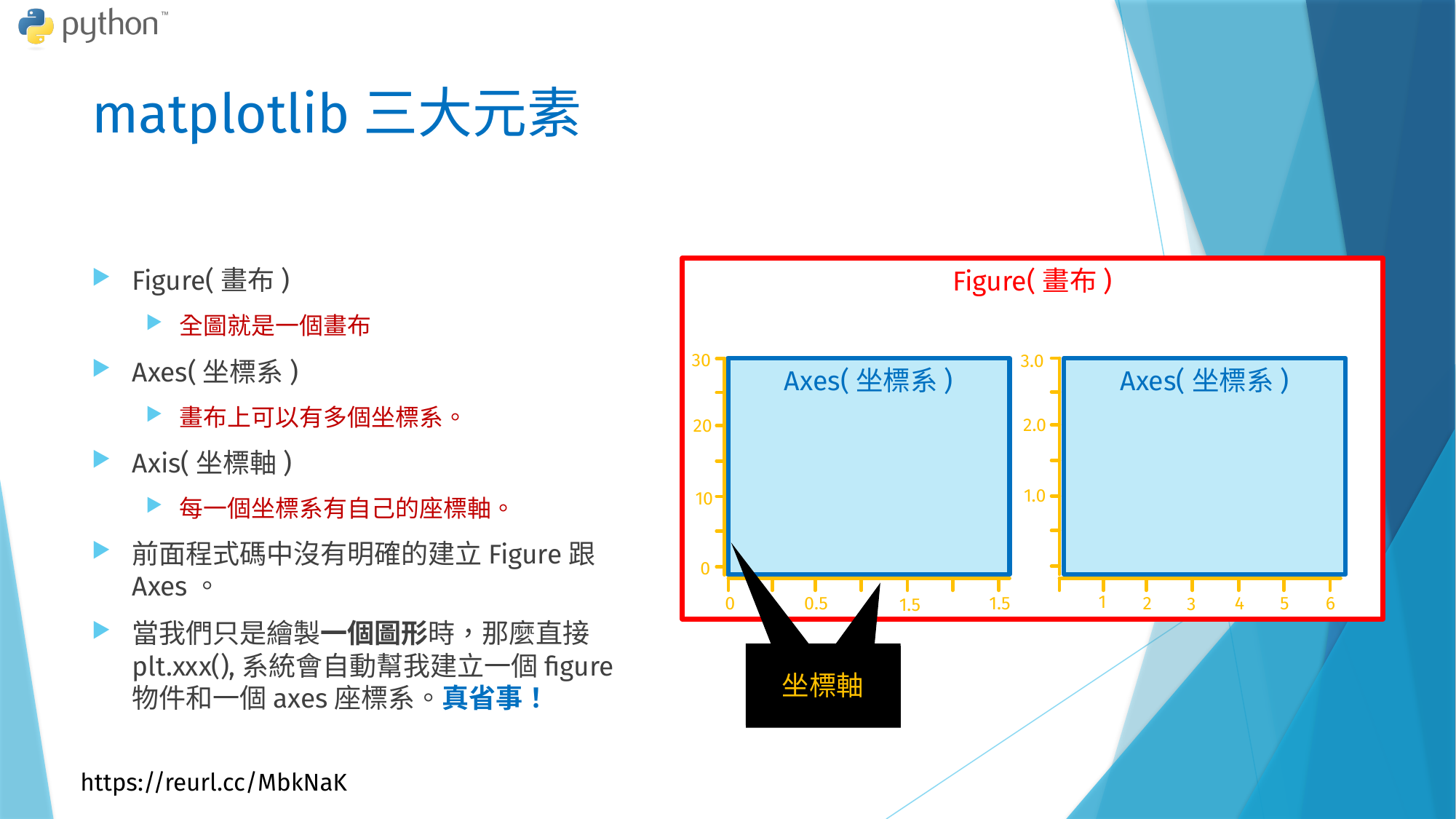

# matplotlib三大元素
Figure(畫布)
全圖就是一個畫布
Axes(坐標系)
畫布上可以有多個坐標系。
Axis(坐標軸)
每一個坐標系有自己的座標軸。
前面程式碼中沒有明確的建立Figure跟Axes。
當我們只是繪製一個圖形時，那麼直接plt.xxx(),系統會自動幫我建立一個figure物件和一個axes座標系。真省事！

Figure(畫布)

30
3.0
Axes(坐標系)
Axes(坐標系)
2.0
20
1.0
10
0
1
0
0.5
1.5
4
6
5
2
3
1.5
坐標軸
坐標軸